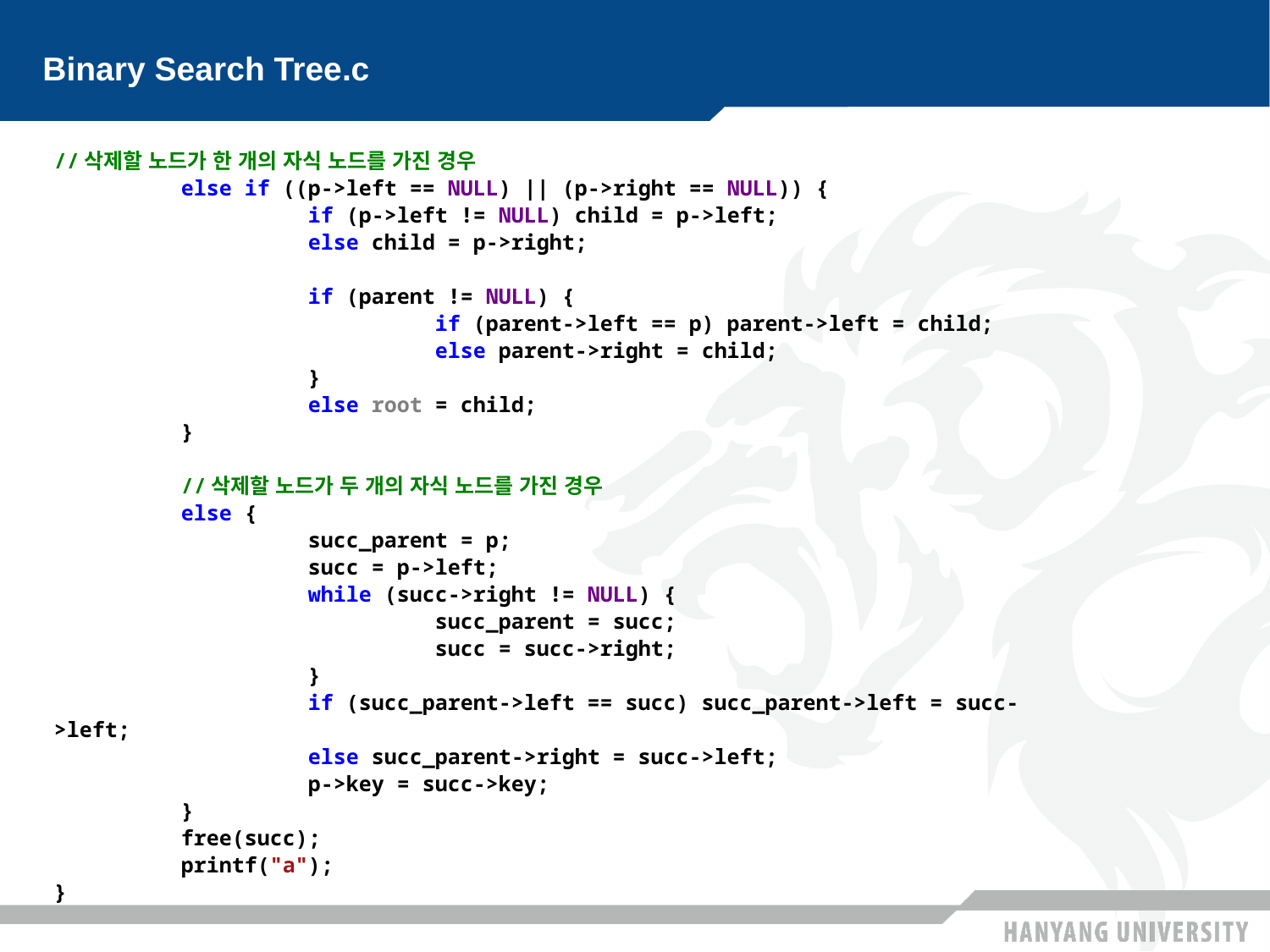

# Binary Search Tree.c
//삭제할 노드가 한 개의 자식 노드를 가진 경우
	else if ((p->left == NULL) || (p->right == NULL)) {
		if (p->left != NULL) child = p->left;
		else child = p->right;

		if (parent != NULL) {
			if (parent->left == p) parent->left = child;
			else parent->right = child;
		}
		else root = child;
	}

	//삭제할 노드가 두 개의 자식 노드를 가진 경우
	else {
		succ_parent = p;
		succ = p->left;
		while (succ->right != NULL) {
			succ_parent = succ;
			succ = succ->right;
		}
		if (succ_parent->left == succ) succ_parent->left = succ->left;
		else succ_parent->right = succ->left;
		p->key = succ->key;
	}
	free(succ);
	printf("a");
}